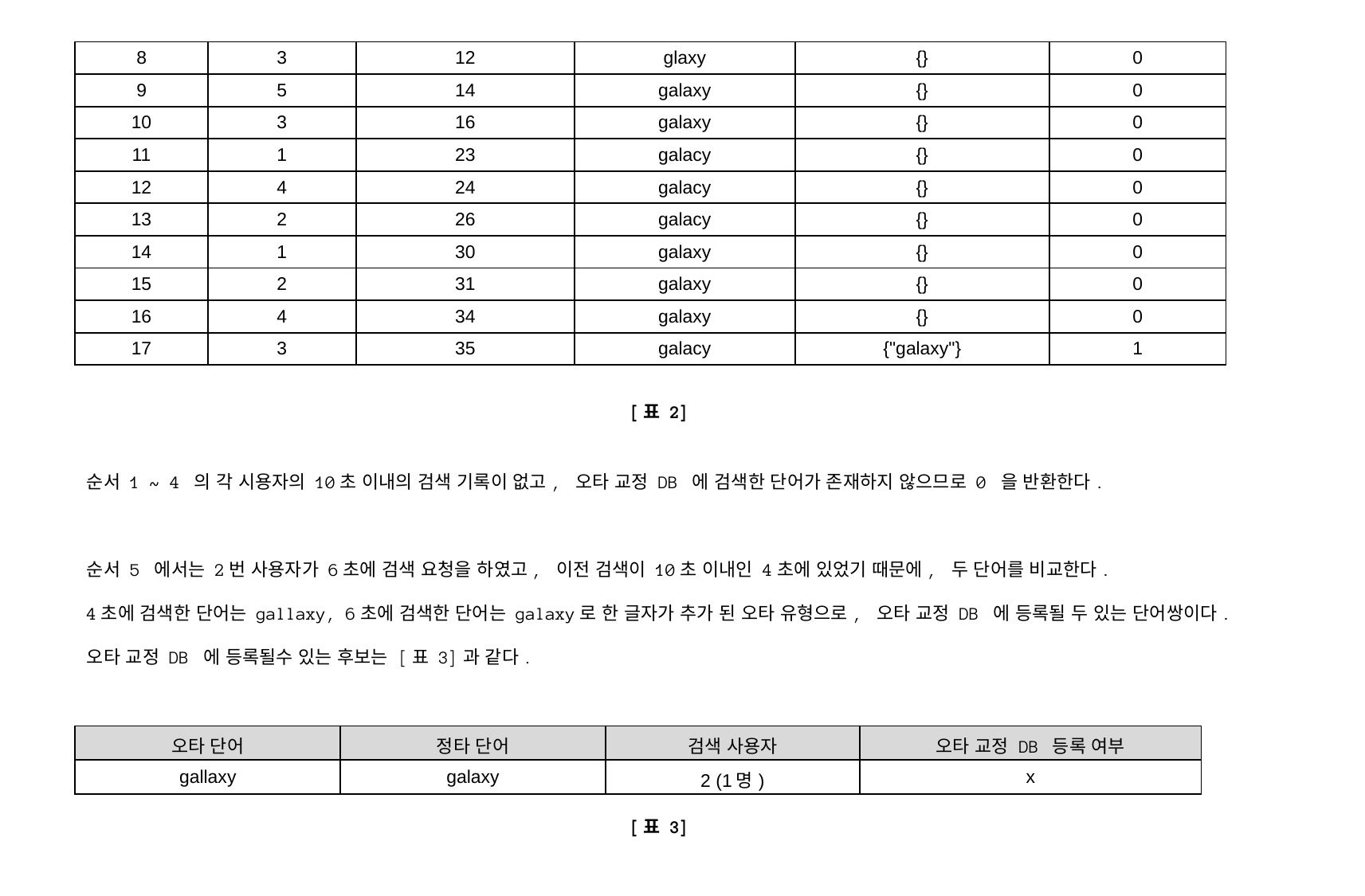

| 8 | 3 | 12 | glaxy | {} | 0 |
| --- | --- | --- | --- | --- | --- |
| 9 | 5 | 14 | galaxy | {} | 0 |
| 10 | 3 | 16 | galaxy | {} | 0 |
| 11 | 1 | 23 | galacy | {} | 0 |
| 12 | 4 | 24 | galacy | {} | 0 |
| 13 | 2 | 26 | galacy | {} | 0 |
| 14 | 1 | 30 | galaxy | {} | 0 |
| 15 | 2 | 31 | galaxy | {} | 0 |
| 16 | 4 | 34 | galaxy | {} | 0 |
| 17 | 3 | 35 | galacy | {"galaxy"} | 1 |
[표 2]
순서 1 ~ 4 의 각 시용자의 10초 이내의 검색 기록이 없고, 오타 교정 DB 에 검색한 단어가 존재하지 않으므로 0 을 반환한다.

순서 5 에서는 2번 사용자가 6초에 검색 요청을 하였고, 이전 검색이 10초 이내인 4초에 있었기 때문에, 두 단어를 비교한다.

4초에 검색한 단어는 gallaxy, 6초에 검색한 단어는 galaxy로 한 글자가 추가 된 오타 유형으로, 오타 교정 DB 에 등록될 두 있는 단어쌍이다.

오타 교정 DB 에 등록될수 있는 후보는 [표 3]과 같다.
| 오타 단어 | 정타 단어 | 검색 사용자 | 오타 교정 DB 등록 여부 |
| --- | --- | --- | --- |
| gallaxy | galaxy | 2 (1명) | x |
[표 3]